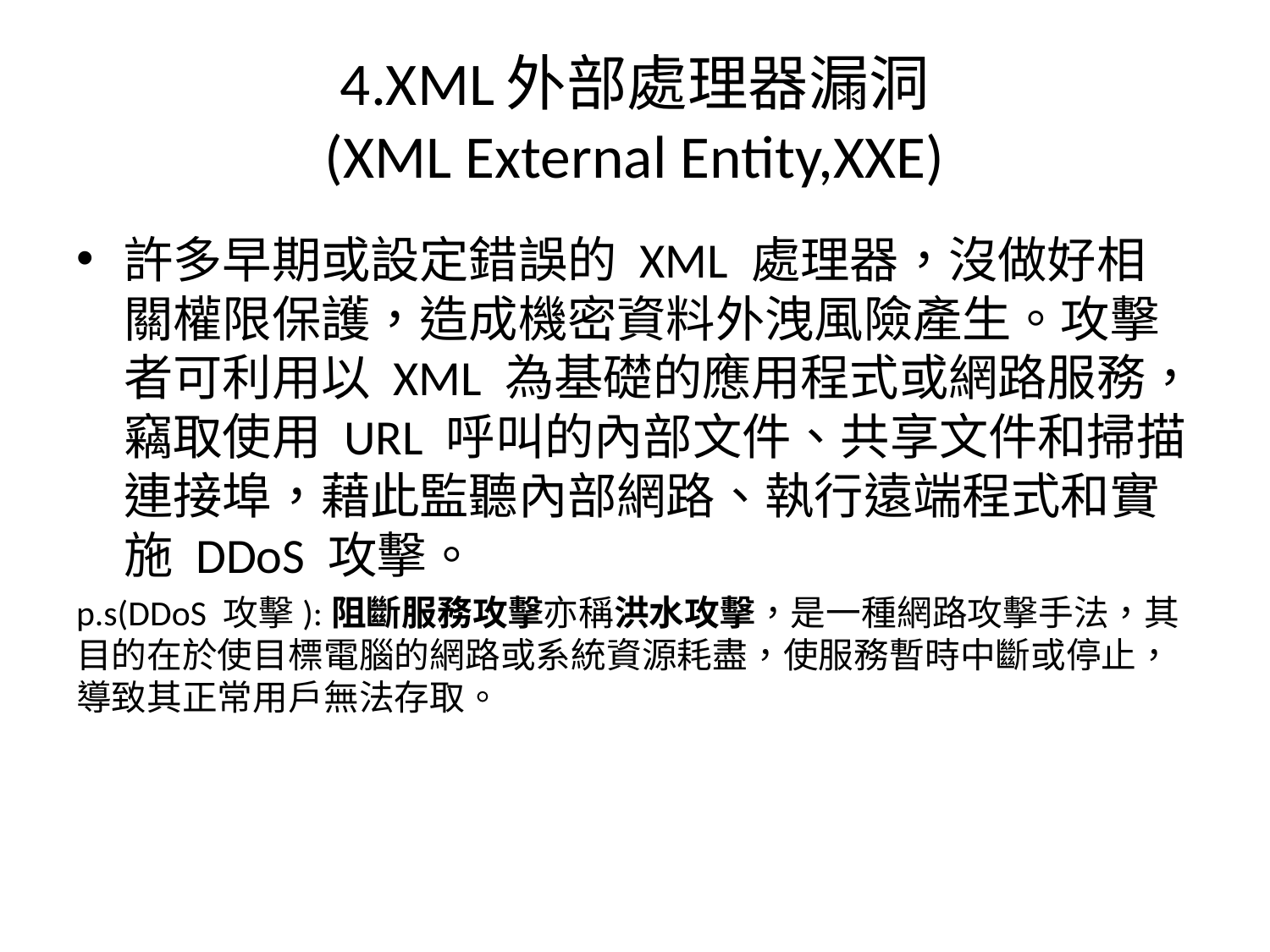

# 4.XML外部處理器漏洞 (XML External Entity,XXE)
許多早期或設定錯誤的 XML 處理器，沒做好相關權限保護，造成機密資料外洩風險產生。攻擊者可利用以 XML 為基礎的應用程式或網路服務，竊取使用 URL 呼叫的內部文件、共享文件和掃描連接埠，藉此監聽內部網路、執行遠端程式和實施 DDoS 攻擊。
p.s(DDoS 攻擊):阻斷服務攻擊亦稱洪水攻擊，是一種網路攻擊手法，其目的在於使目標電腦的網路或系統資源耗盡，使服務暫時中斷或停止，導致其正常用戶無法存取。